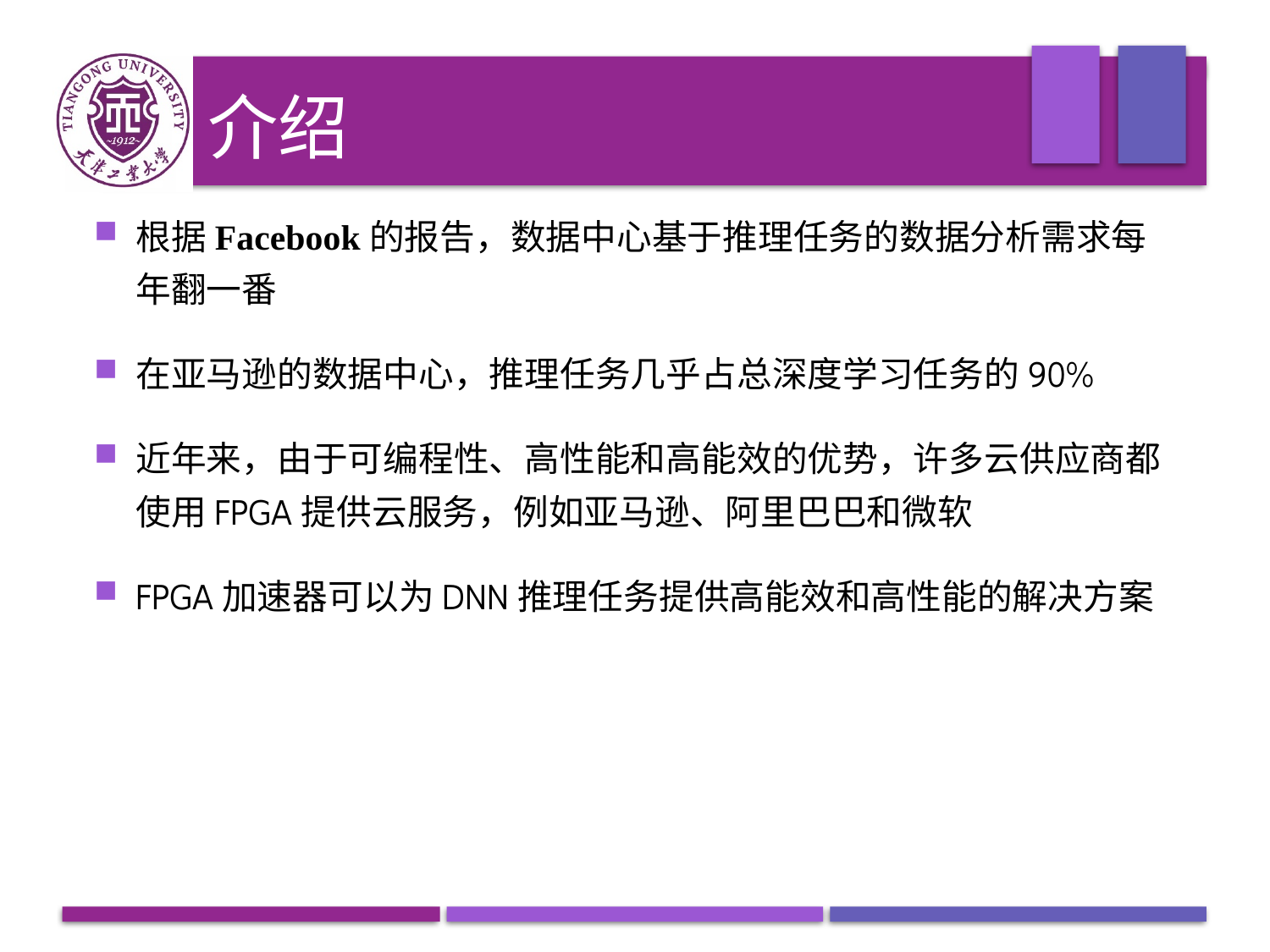

# 介绍
根据Facebook的报告，数据中心基于推理任务的数据分析需求每年翻一番
在亚马逊的数据中心，推理任务几乎占总深度学习任务的90%
近年来，由于可编程性、高性能和高能效的优势，许多云供应商都使用FPGA提供云服务，例如亚马逊、阿里巴巴和微软
FPGA加速器可以为DNN推理任务提供高能效和高性能的解决方案